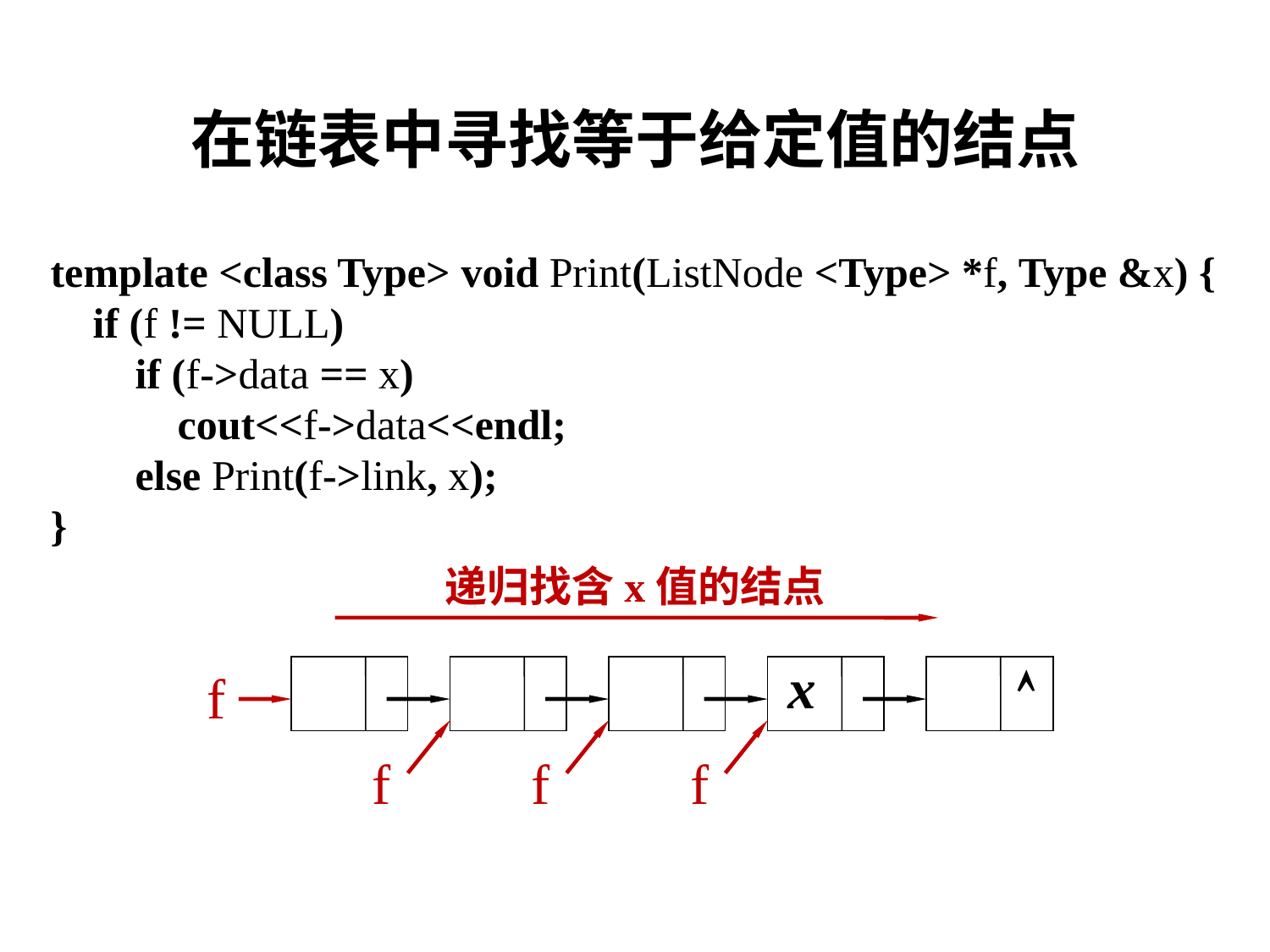

# 在链表中寻找等于给定值的结点
template <class Type> void Print(ListNode <Type> *f, Type &x) {
    if (f != NULL)
        if (f->data == x)
            cout<<f->data<<endl;
        else Print(f->link, x);
}
递归找含x值的结点

x
f

∧

f
f
f